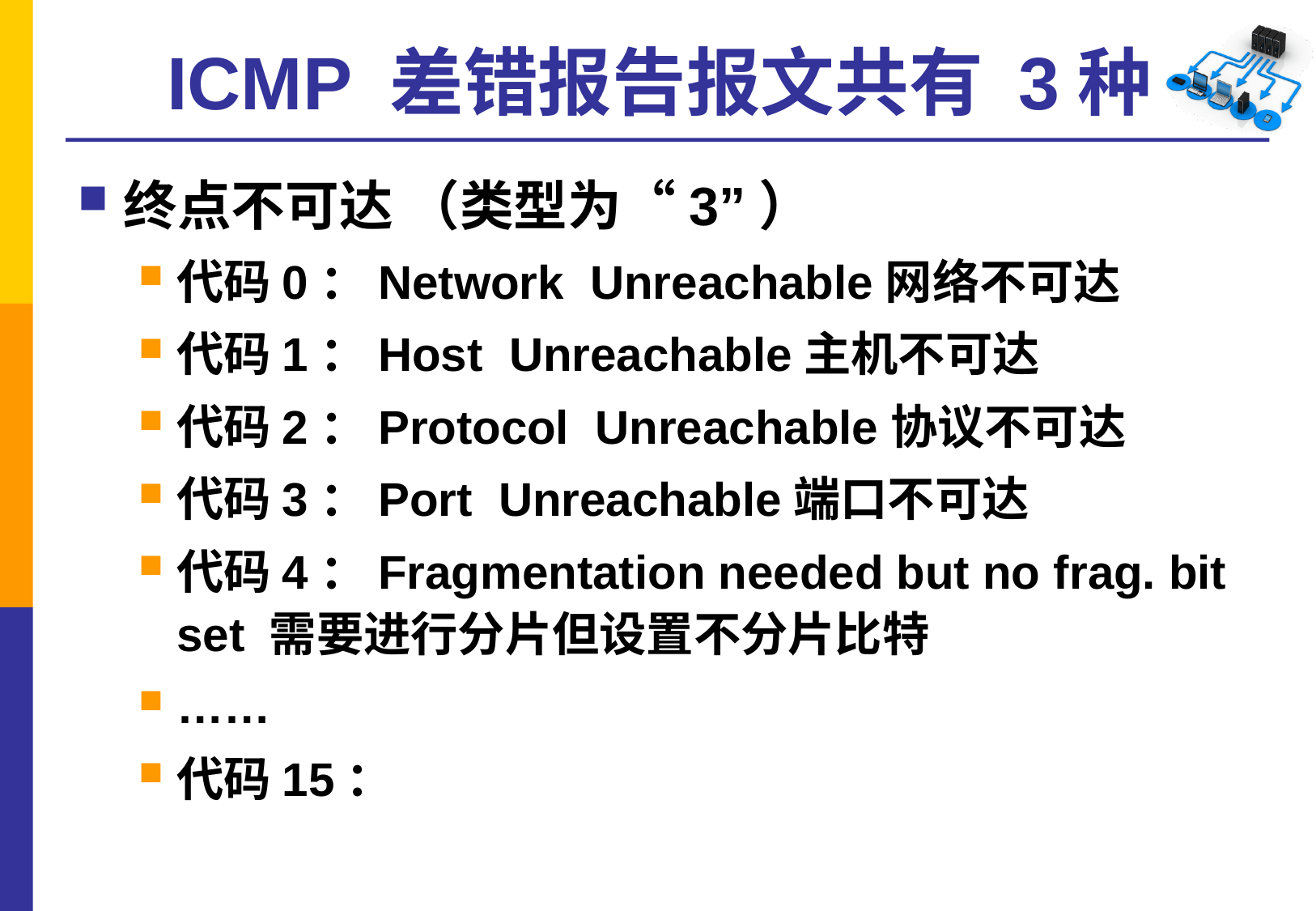

# ICMP 差错报告报文共有 3种
终点不可达 （类型为“3”）
代码0：Network  Unreachable网络不可达
代码1：Host  Unreachable主机不可达
代码2：Protocol  Unreachable协议不可达
代码3：Port  Unreachable端口不可达
代码4：Fragmentation needed but no frag. bit set 需要进行分片但设置不分片比特
……
代码15：